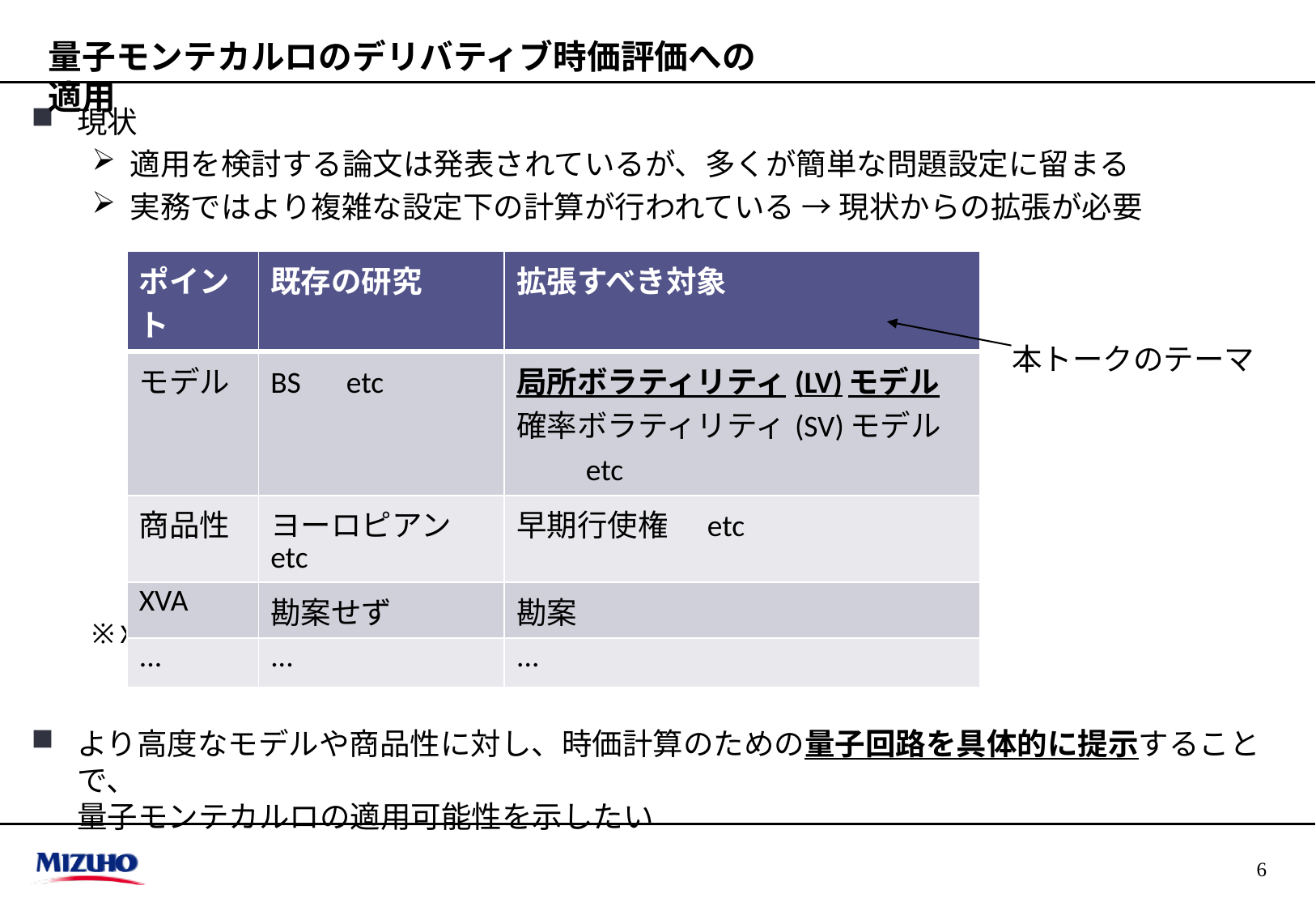

# 量子モンテカルロのデリバティブ時価評価への適用
現状
適用を検討する論文は発表されているが、多くが簡単な問題設定に留まる
実務ではより複雑な設定下の計算が行われている → 現状からの拡張が必要

※ XVA：種々の要因による時価調整の総称
　　　　　カウンターパーティーのデフォルトリスクに起因するCVA等

より高度なモデルや商品性に対し、時価計算のための量子回路を具体的に提示することで、
量子モンテカルロの適用可能性を示したい
| ポイント | 既存の研究 | 拡張すべき対象 |
| --- | --- | --- |
| モデル | BS　etc | 局所ボラティリティ(LV)モデル 確率ボラティリティ(SV)モデル　　etc |
| 商品性 | ヨーロピアン　etc | 早期行使権　etc |
| XVA | 勘案せず | 勘案 |
| ... | ... | ... |
本トークのテーマ
6